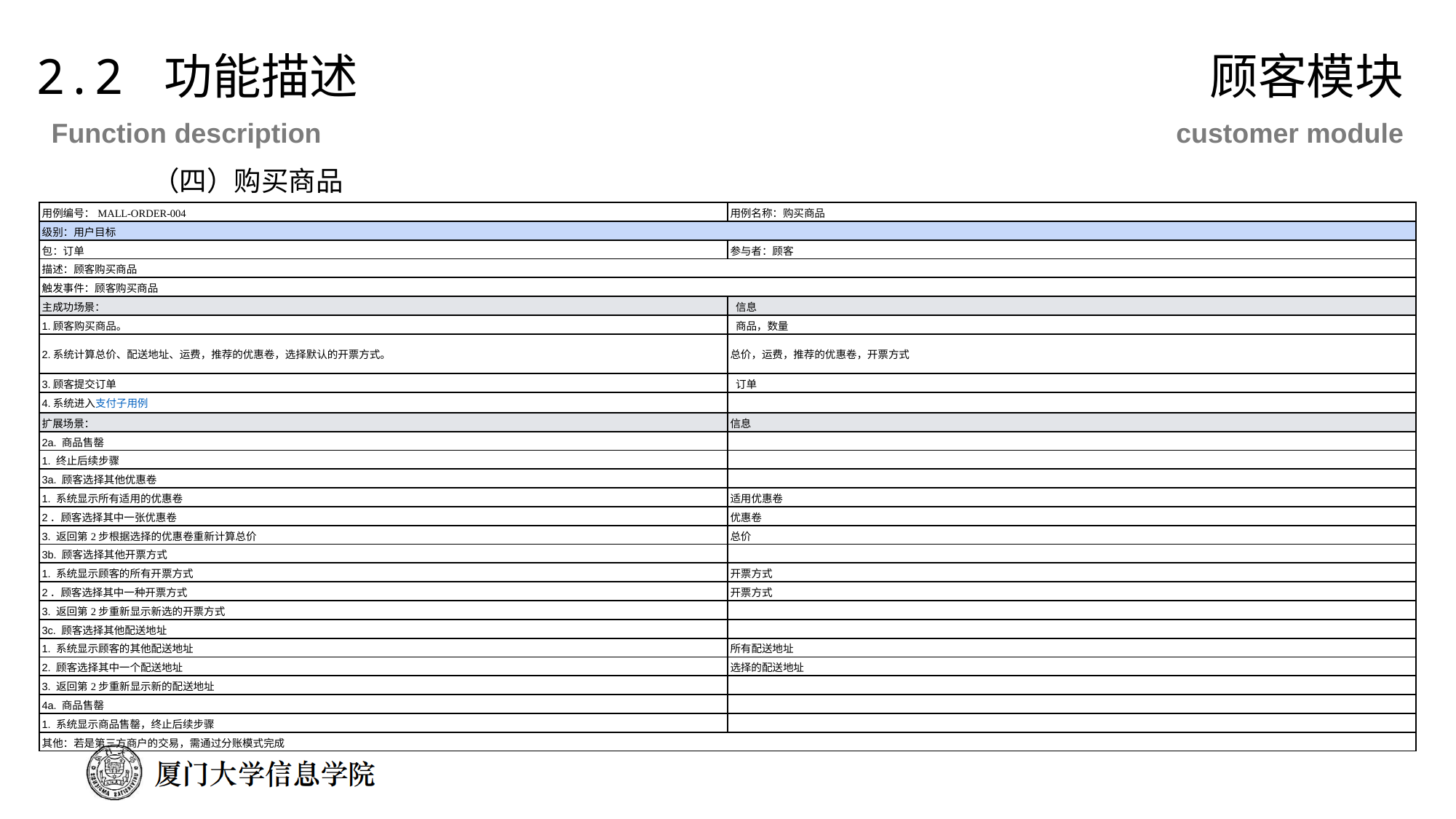

2.2 功能描述
顾客模块
Function description
customer module
（四）购买商品
| 用例编号：MALL-ORDER-004 | 用例名称：购买商品 |
| --- | --- |
| 级别：用户目标 |  |
| 包：订单 | 参与者：顾客 |
| 描述：顾客购买商品 |  |
| 触发事件：顾客购买商品 |  |
| 主成功场景： | 信息 |
| 1.顾客购买商品。 | 商品，数量 |
| 2.系统计算总价、配送地址、运费，推荐的优惠卷，选择默认的开票方式。 | 总价，运费，推荐的优惠卷，开票方式 |
| 3.顾客提交订单 | 订单 |
| 4.系统进入支付子用例 |  |
| 扩展场景： | 信息 |
| 2a. 商品售罄 |  |
| 1. 终止后续步骤 |  |
| 3a. 顾客选择其他优惠卷 |  |
| 1. 系统显示所有适用的优惠卷 | 适用优惠卷 |
| 2．顾客选择其中一张优惠卷 | 优惠卷 |
| 3. 返回第2步根据选择的优惠卷重新计算总价 | 总价 |
| 3b. 顾客选择其他开票方式 |  |
| 1. 系统显示顾客的所有开票方式 | 开票方式 |
| 2．顾客选择其中一种开票方式 | 开票方式 |
| 3. 返回第2步重新显示新选的开票方式 |  |
| 3c. 顾客选择其他配送地址 |  |
| 1. 系统显示顾客的其他配送地址 | 所有配送地址 |
| 2. 顾客选择其中一个配送地址 | 选择的配送地址 |
| 3. 返回第2步重新显示新的配送地址 |  |
| 4a. 商品售罄 |  |
| 1. 系统显示商品售罄，终止后续步骤 |  |
| 其他：若是第三方商户的交易，需通过分账模式完成 |  |